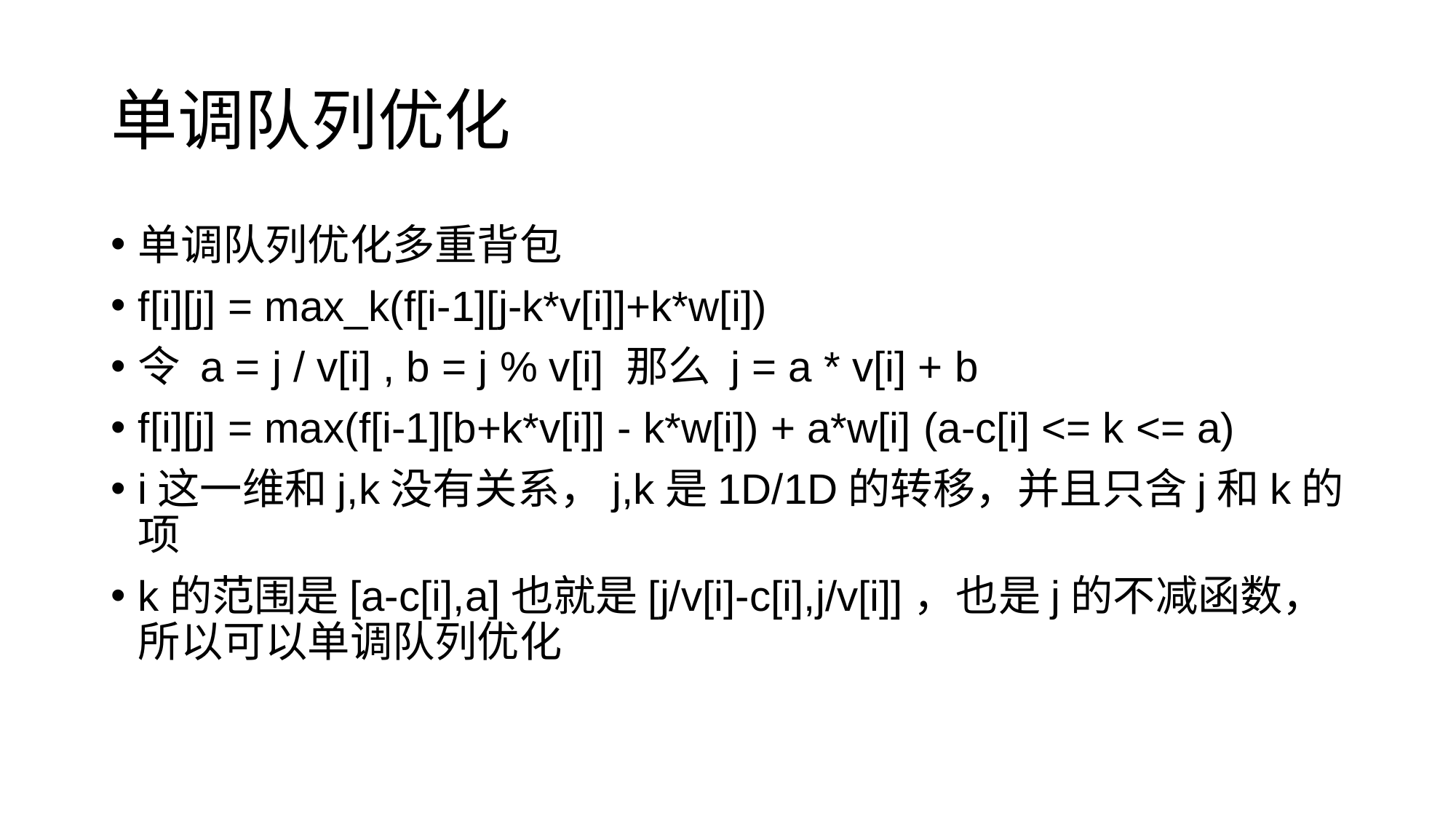

# 单调队列优化
单调队列优化多重背包
f[i][j] = max_k(f[i-1][j-k*v[i]]+k*w[i])
令 a = j / v[i] , b = j % v[i] 那么 j = a * v[i] + b
f[i][j] = max(f[i-1][b+k*v[i]] - k*w[i]) + a*w[i] (a-c[i] <= k <= a)
i这一维和j,k没有关系，j,k是1D/1D的转移，并且只含j和k的项
k的范围是[a-c[i],a]也就是[j/v[i]-c[i],j/v[i]]，也是j的不减函数，所以可以单调队列优化